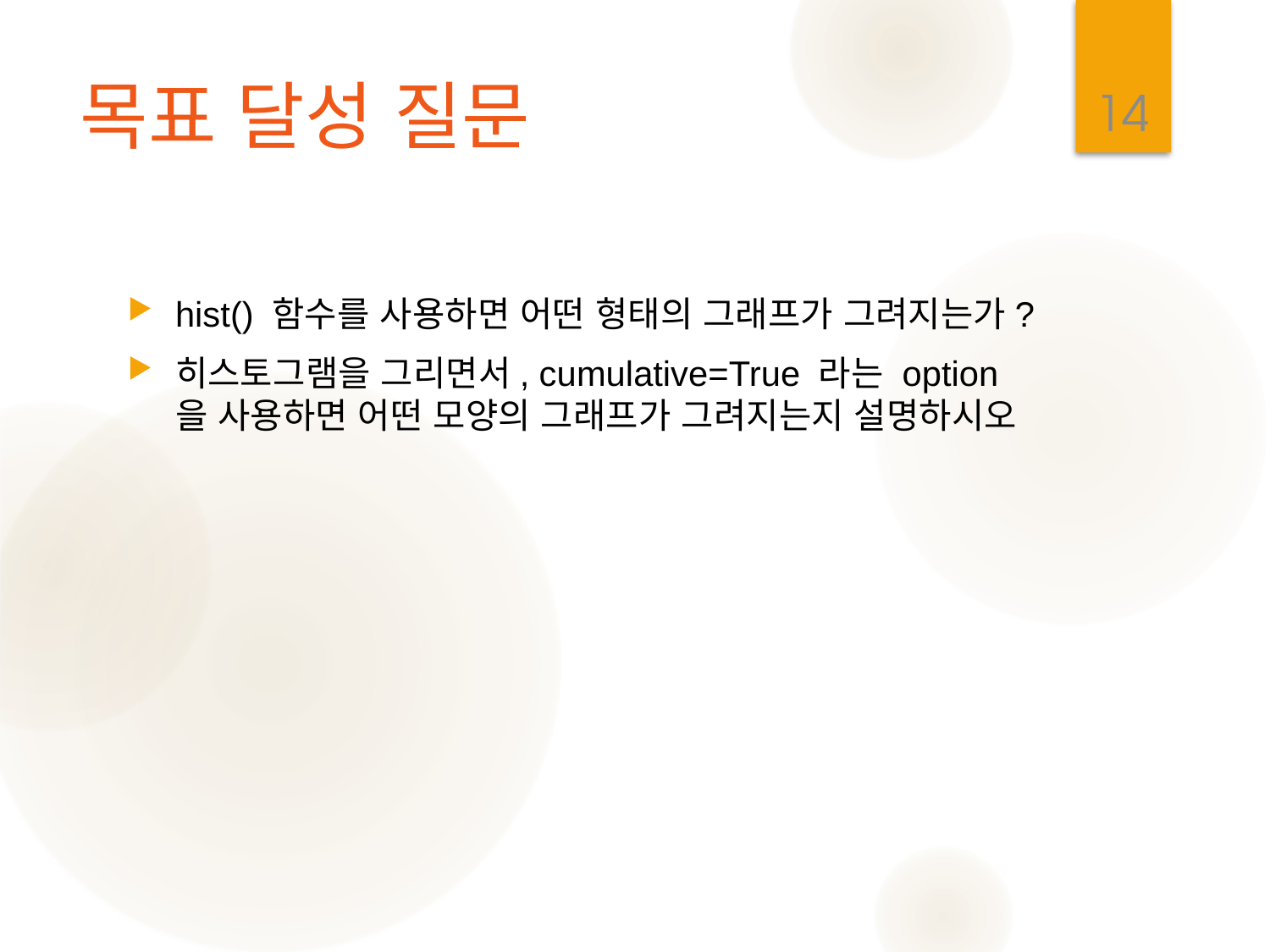

14
# 목표 달성 질문
hist() 함수를 사용하면 어떤 형태의 그래프가 그려지는가?
히스토그램을 그리면서, cumulative=True 라는 option을 사용하면 어떤 모양의 그래프가 그려지는지 설명하시오